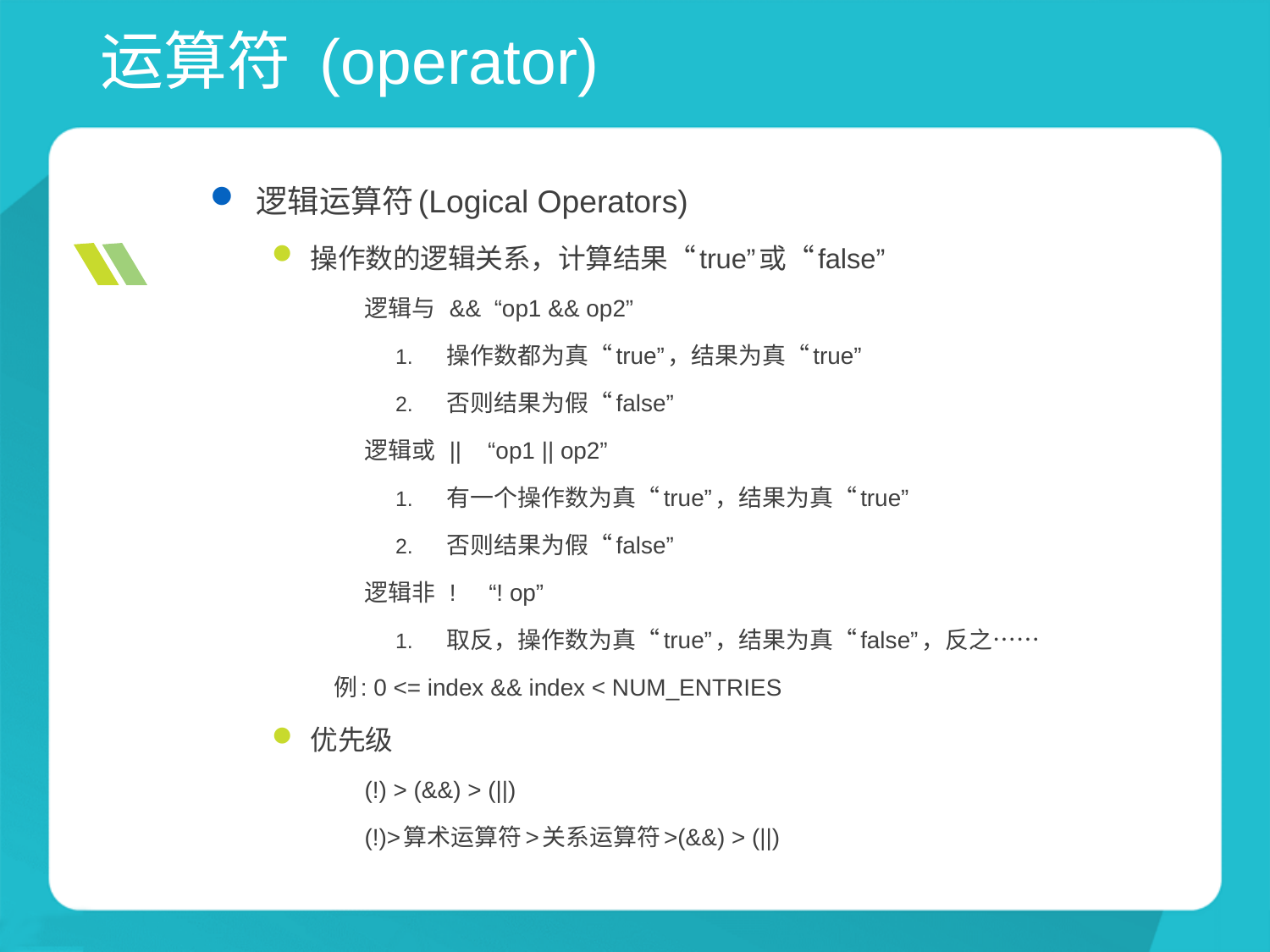

# 运算符 (operator)
逻辑运算符(Logical Operators)
操作数的逻辑关系，计算结果“true”或“false”
逻辑与  &&  “op1 && op2”
操作数都为真“true”，结果为真“true”
否则结果为假“false”
逻辑或  ||    “op1 || op2”
有一个操作数为真“true”，结果为真“true”
否则结果为假“false”
逻辑非  !     “! op”
取反，操作数为真“true”，结果为真“false”，反之……
例: 0 <= index && index < NUM_ENTRIES
优先级
(!) > (&&) > (||)
(!)>算术运算符>关系运算符>(&&) > (||)